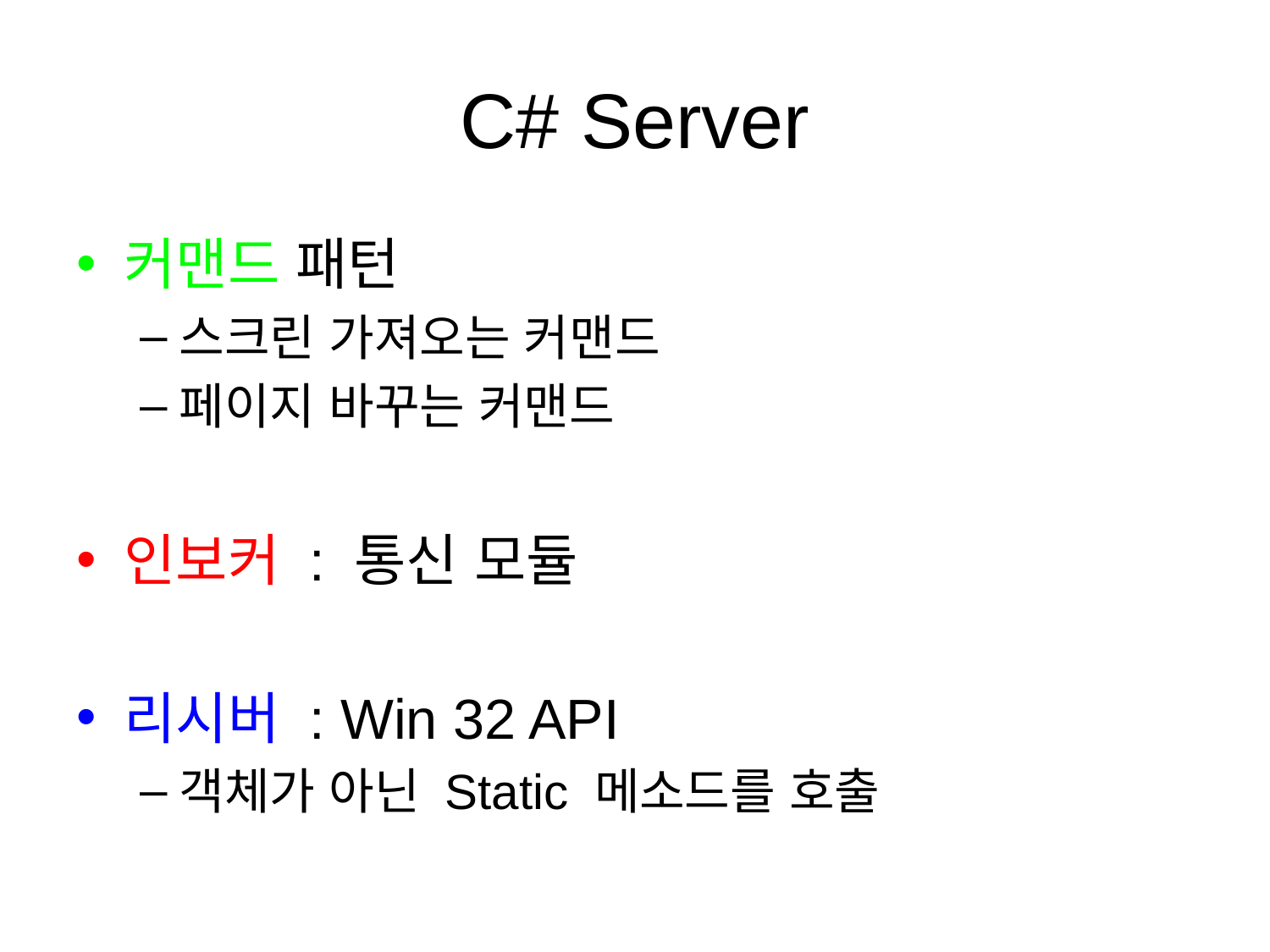

# C# Server
커맨드 패턴
스크린 가져오는 커맨드
페이지 바꾸는 커맨드

인보커 : 통신 모듈

리시버 : Win 32 API
객체가 아닌 Static 메소드를 호출